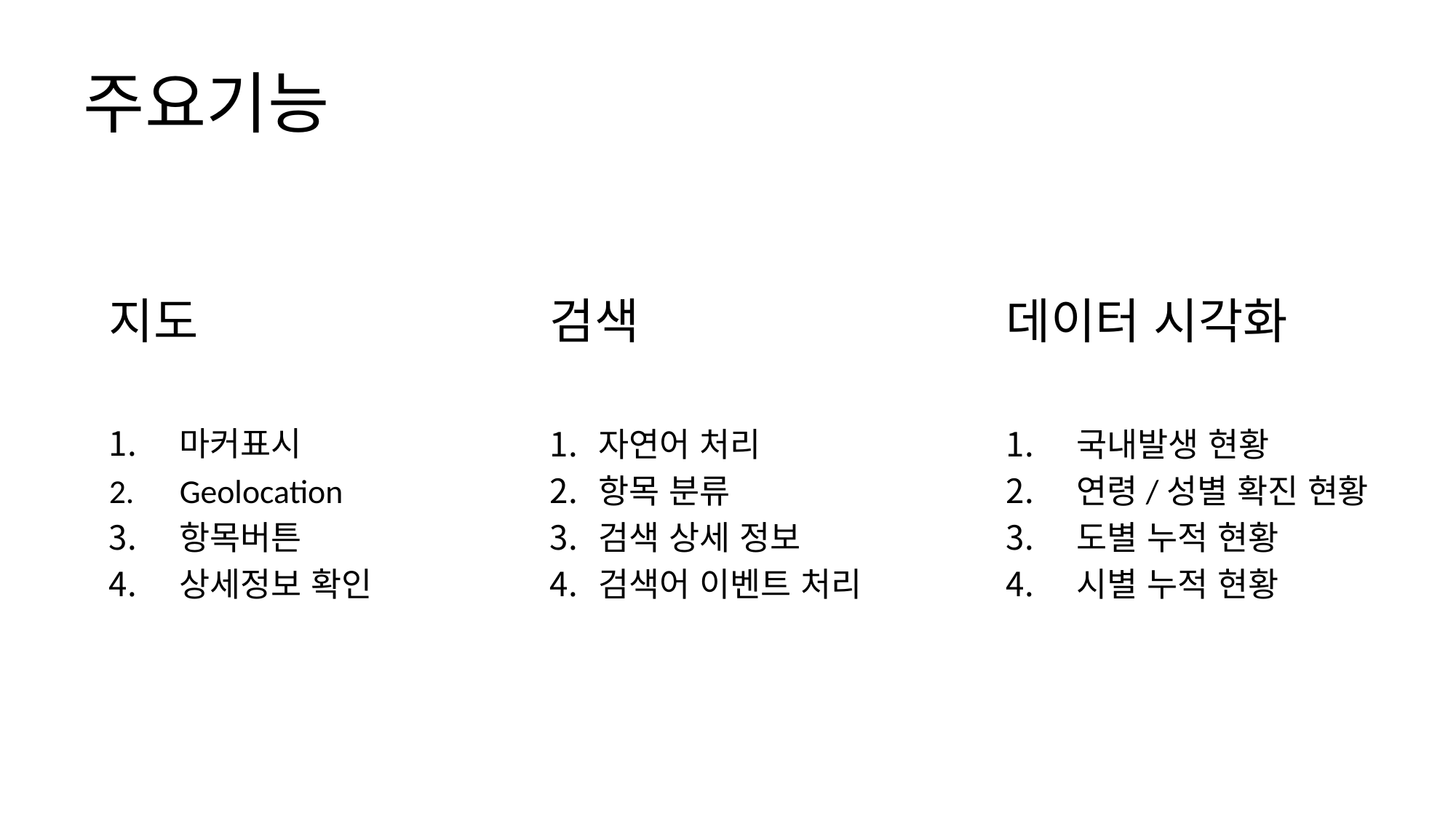

# 주요기능
지도

마커표시
Geolocation
항목버튼
상세정보 확인

검색

자연어 처리
항목 분류
검색 상세 정보
검색어 이벤트 처리
데이터 시각화

국내발생 현황
연령/성별 확진 현황
도별 누적 현황
시별 누적 현황